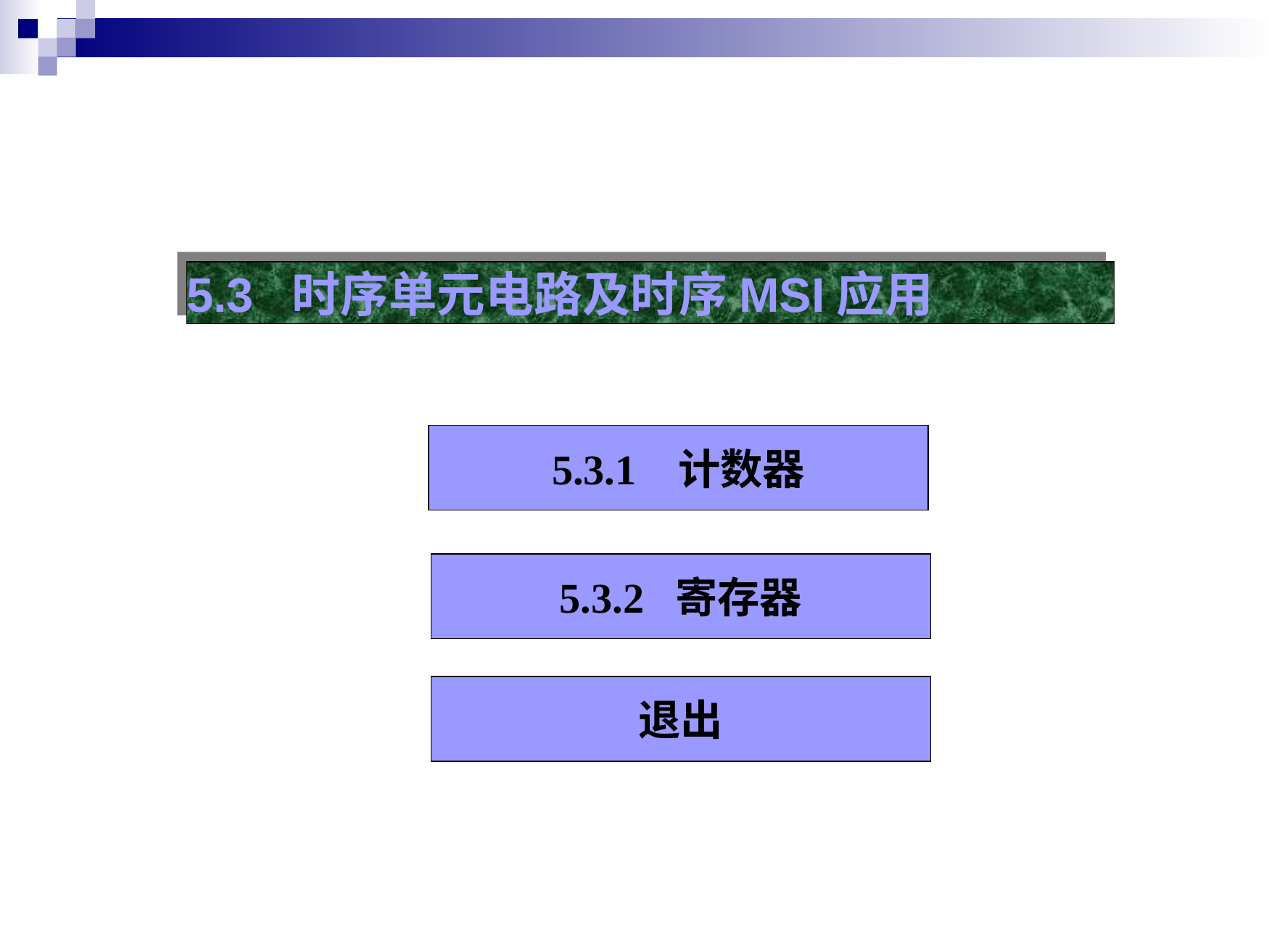

4.3  时序单元电路及时序MSI应用
5.3  时序单元电路及时序MSI应用
5.3.1   计数器
5.3.2  寄存器
退出